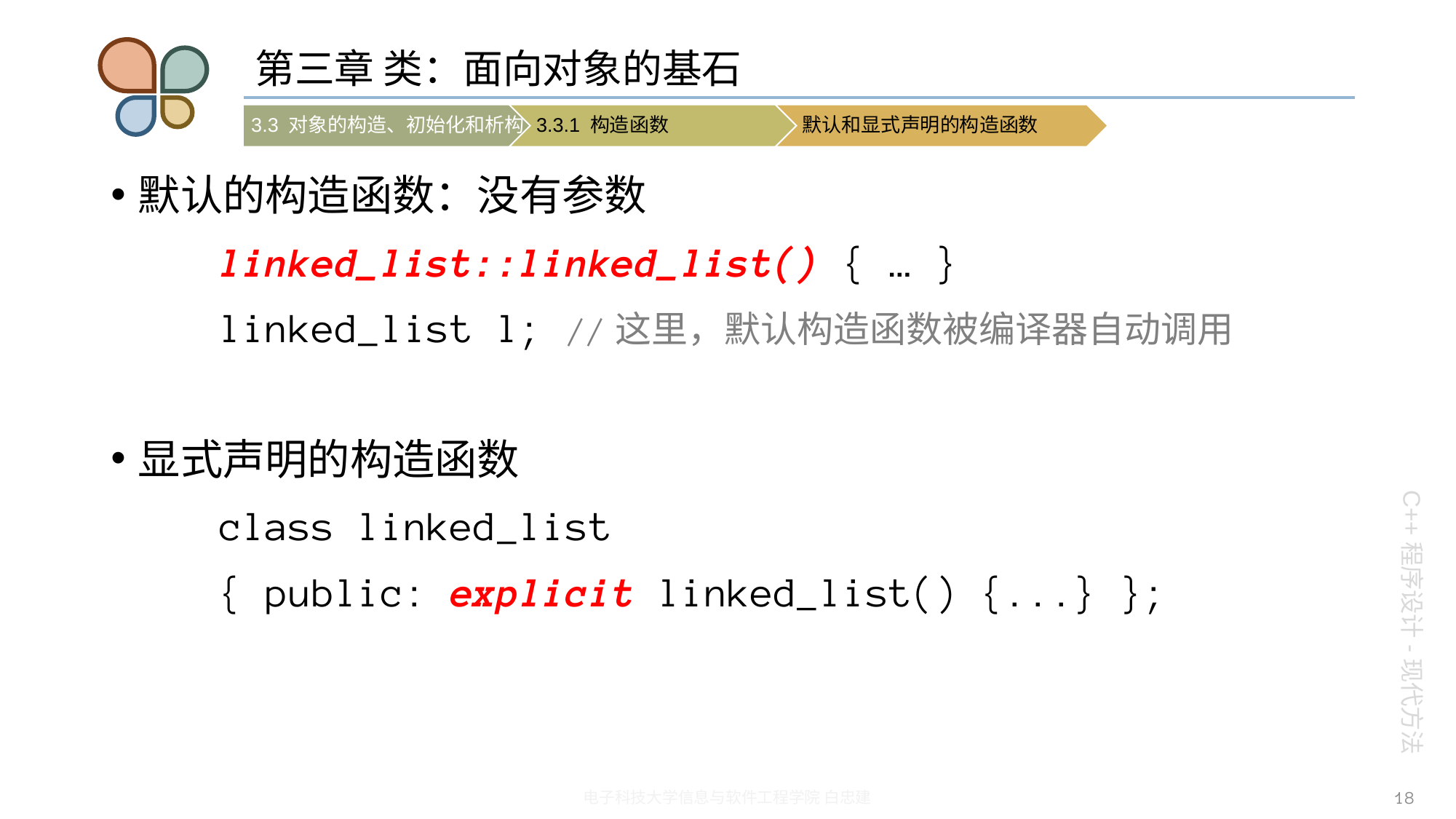

# 第三章 类：面向对象的基石
3.3 对象的构造、初始化和析构
3.3.1 构造函数
默认和显式声明的构造函数
默认的构造函数：没有参数
	linked_list::linked_list() { … }
	linked_list l; //这里，默认构造函数被编译器自动调用

显式声明的构造函数
	class linked_list
	{ public: explicit linked_list() {...} };
18